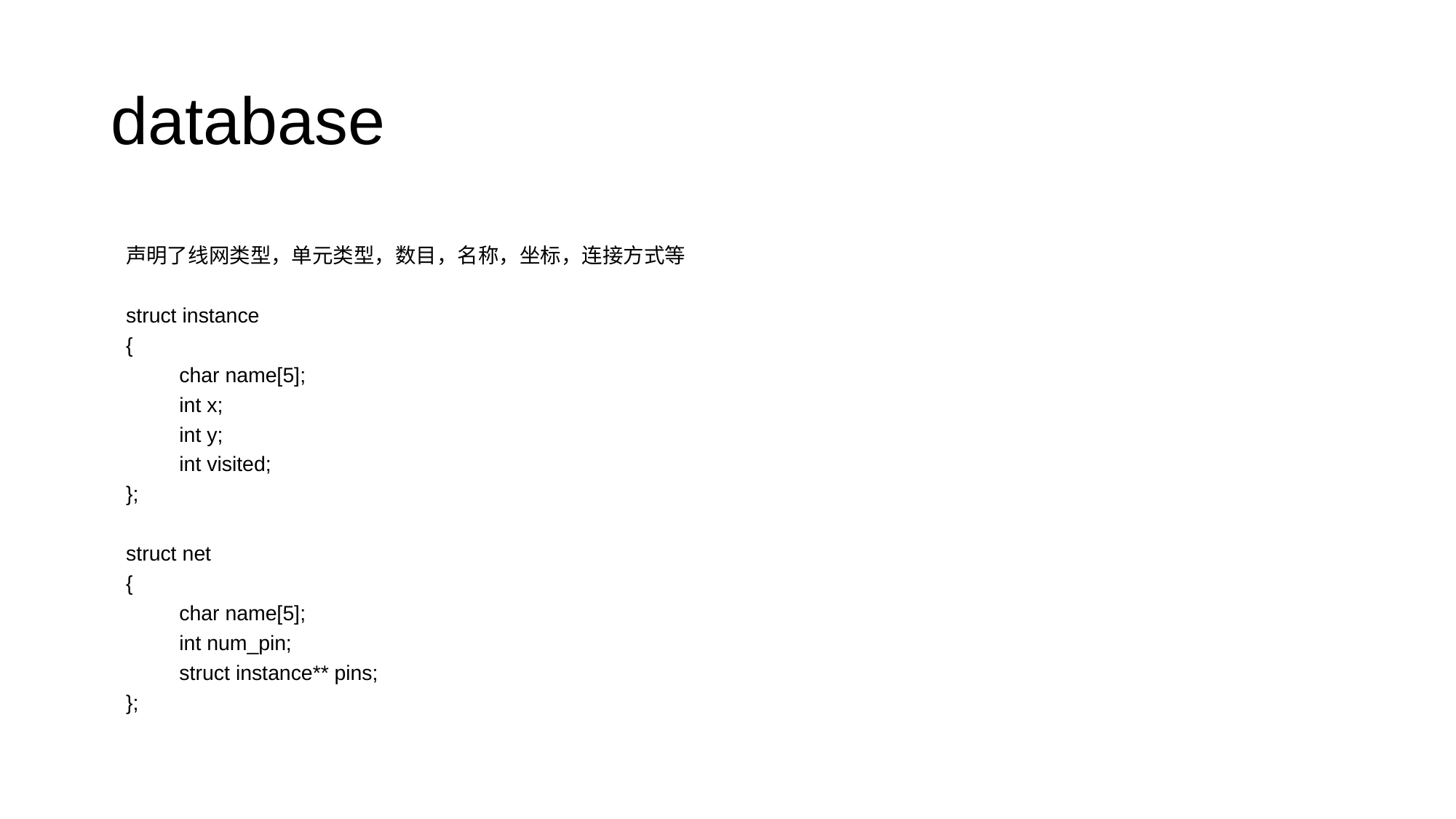

# database

声明了线网类型，单元类型，数目，名称，坐标，连接方式等

struct instance
{
	char name[5];
	int x;
	int y;
	int visited;
};

struct net
{
	char name[5];
	int num_pin;
	struct instance** pins;
};